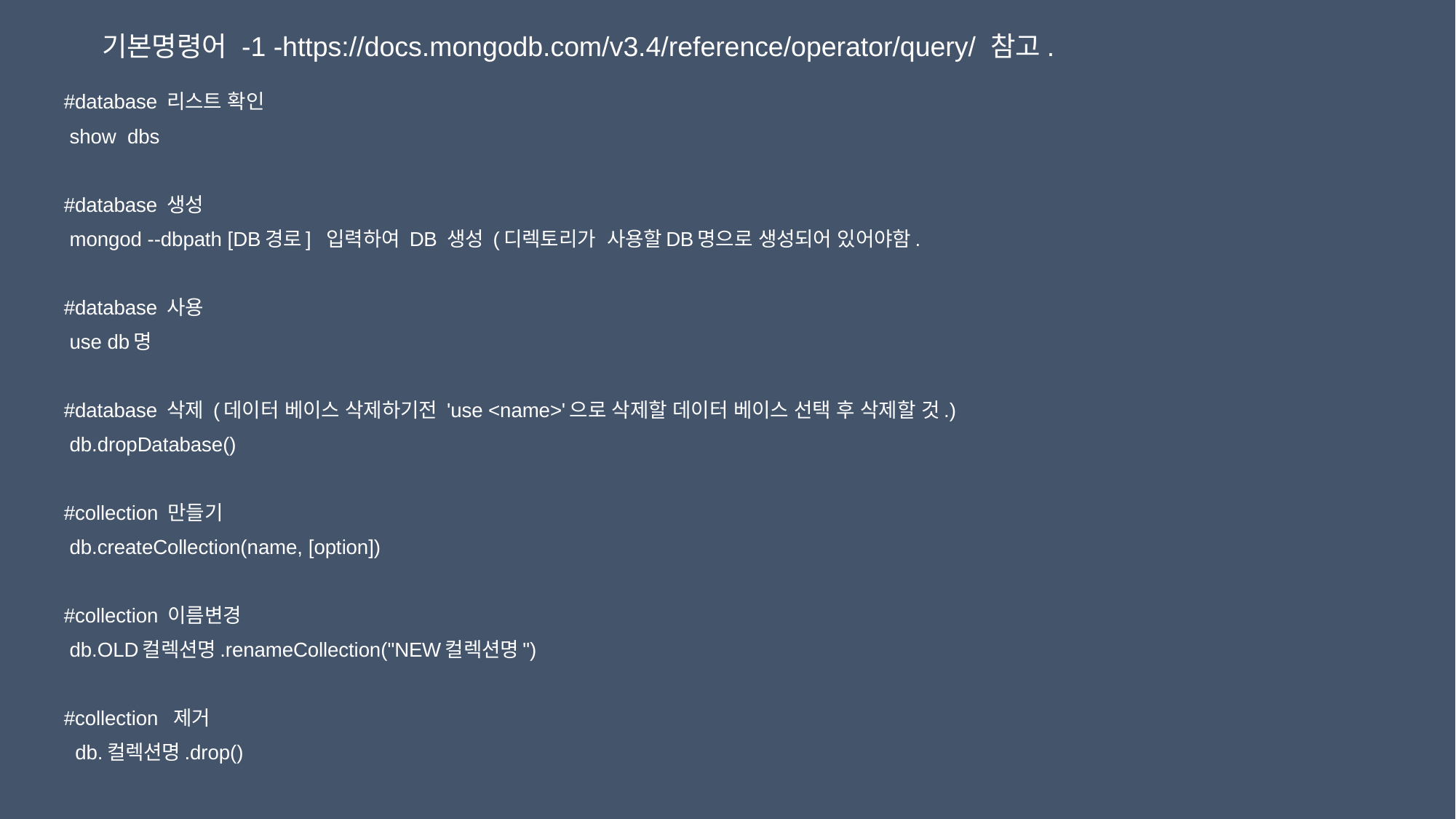

# 기본명령어 -1 -https://docs.mongodb.com/v3.4/reference/operator/query/ 참고.
#database 리스트 확인
 show  dbs

#database 생성
 mongod --dbpath [DB경로]  입력하여 DB 생성 (디렉토리가  사용할DB명으로 생성되어 있어야함.

#database 사용
 use db명

#database 삭제 (데이터 베이스 삭제하기전 'use <name>'으로 삭제할 데이터 베이스 선택 후 삭제할 것.)
 db.dropDatabase()

#collection 만들기
 db.createCollection(name, [option])

#collection 이름변경
 db.OLD컬렉션명.renameCollection("NEW컬렉션명")

#collection  제거
  db.컬렉션명.drop()